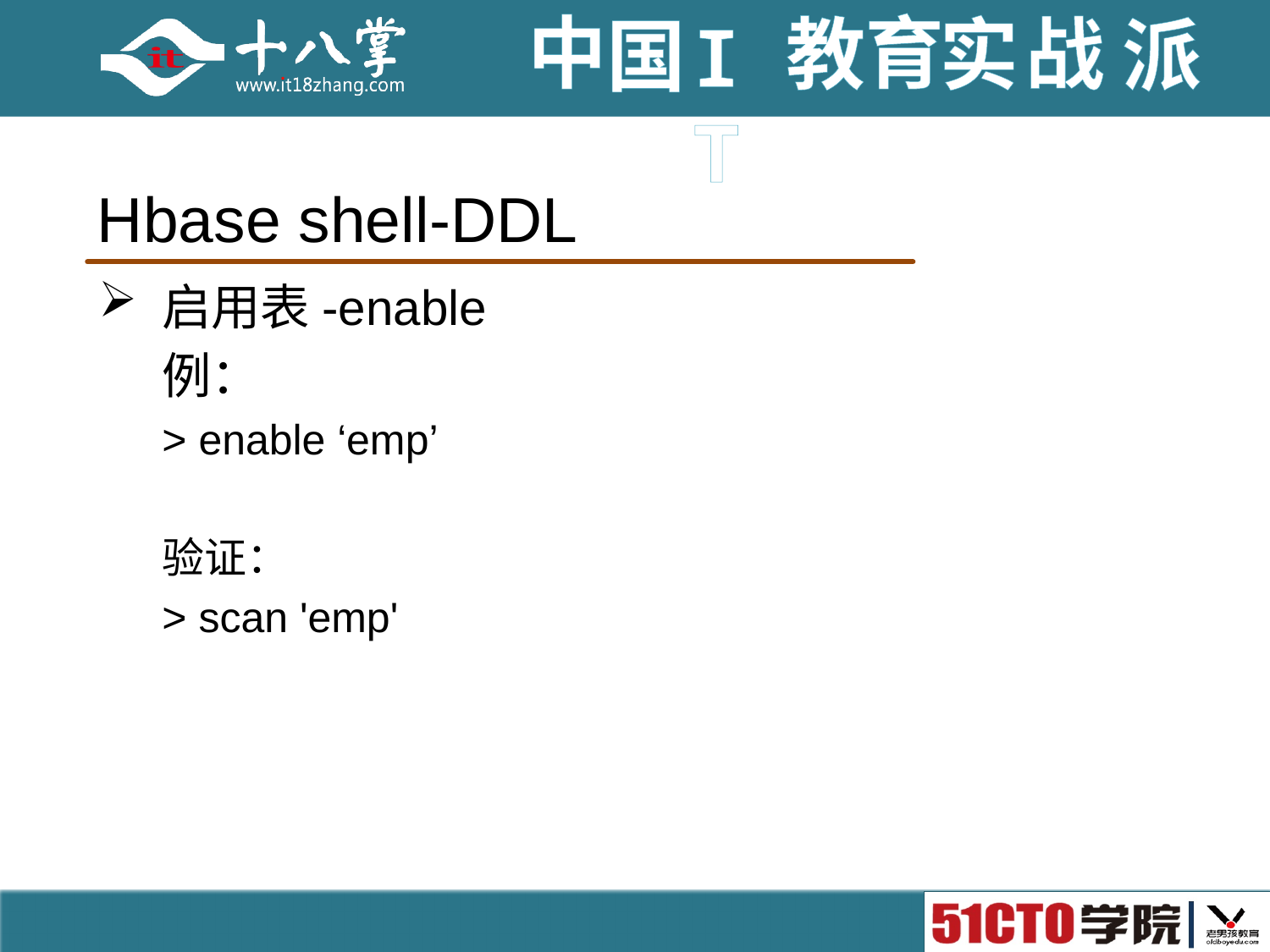

# Hbase shell-DDL
启用表-enable
例：
> enable ‘emp’

验证：
> scan 'emp'